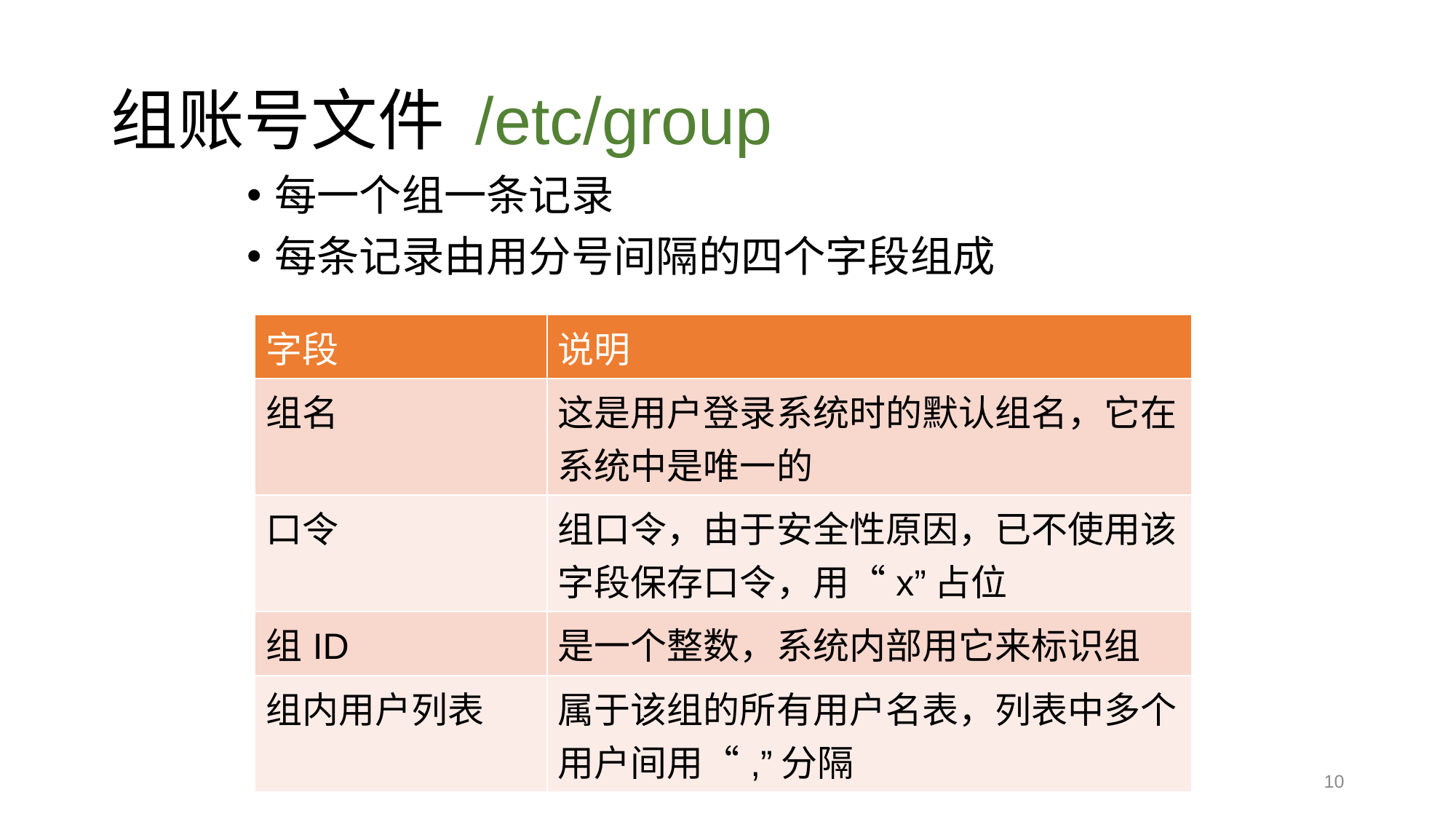

# 组账号文件 /etc/group
每一个组一条记录
每条记录由用分号间隔的四个字段组成
| 字段 | 说明 |
| --- | --- |
| 组名 | 这是用户登录系统时的默认组名，它在系统中是唯一的 |
| 口令 | 组口令，由于安全性原因，已不使用该字段保存口令，用“x”占位 |
| 组ID | 是一个整数，系统内部用它来标识组 |
| 组内用户列表 | 属于该组的所有用户名表，列表中多个用户间用“,”分隔 |
10